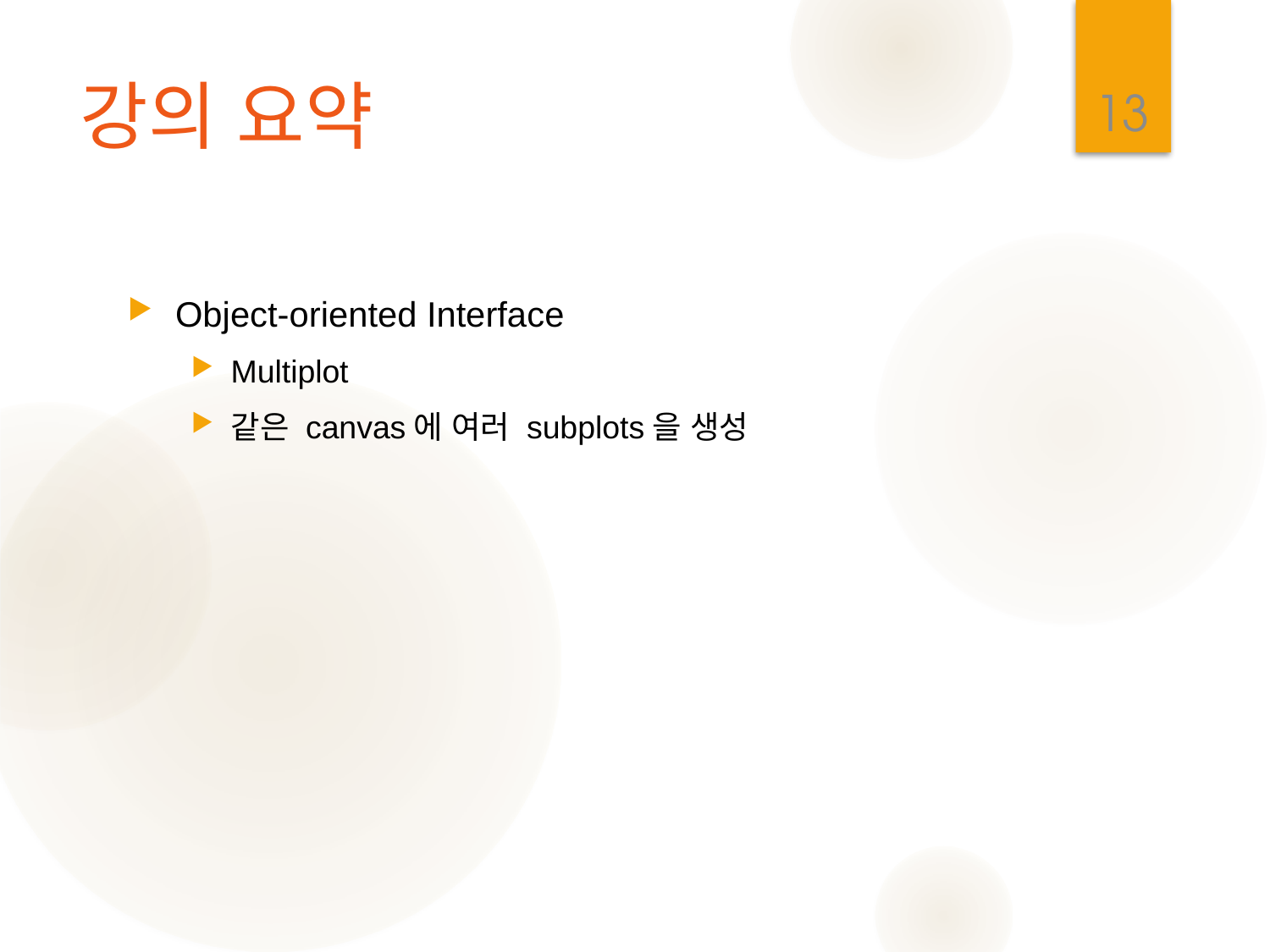

13
# 강의 요약
Object-oriented Interface
Multiplot
같은 canvas에 여러 subplots을 생성